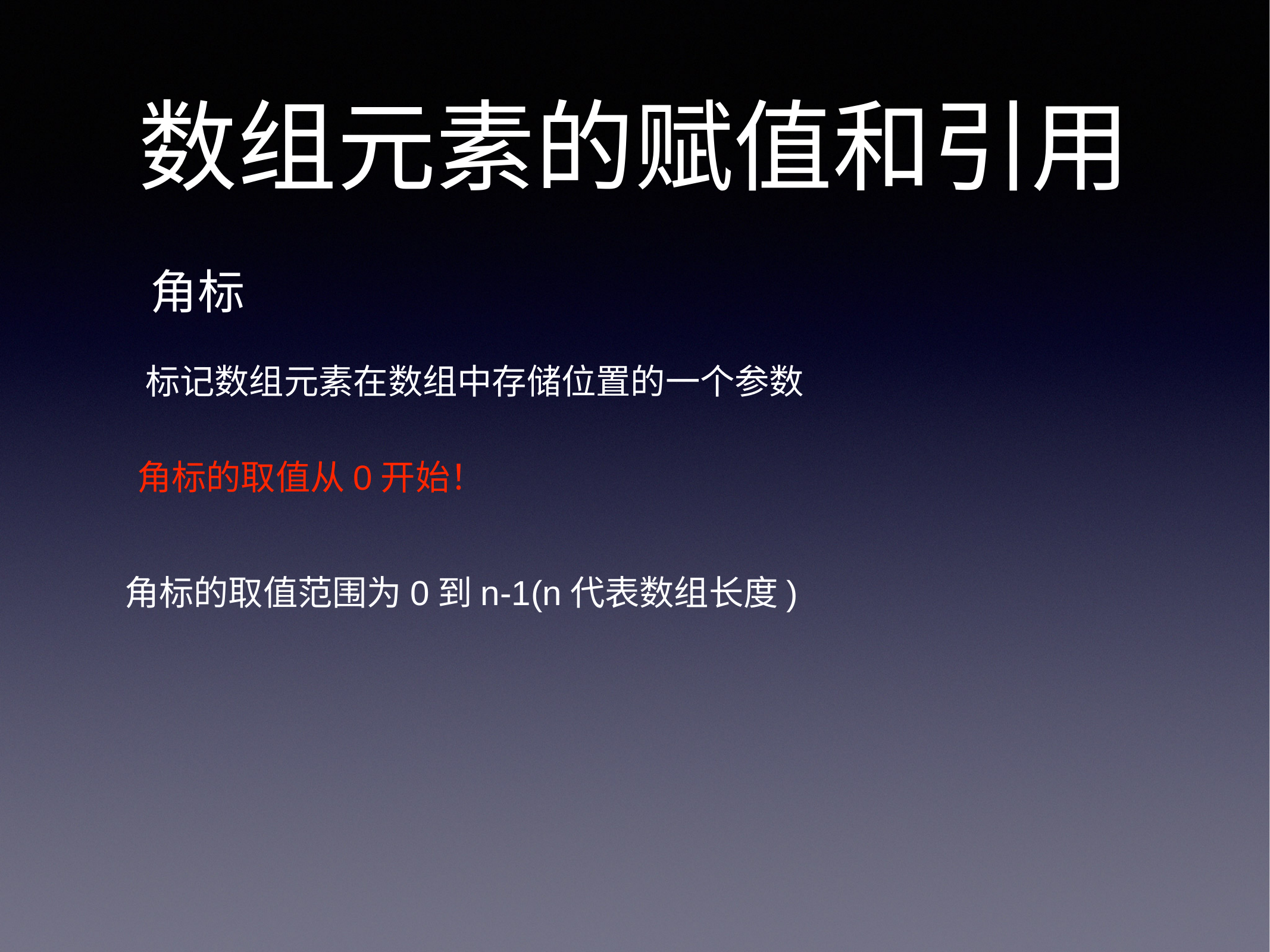

# 数组元素的赋值和引用
角标
标记数组元素在数组中存储位置的一个参数
角标的取值从0开始！
角标的取值范围为0到n-1(n代表数组长度)